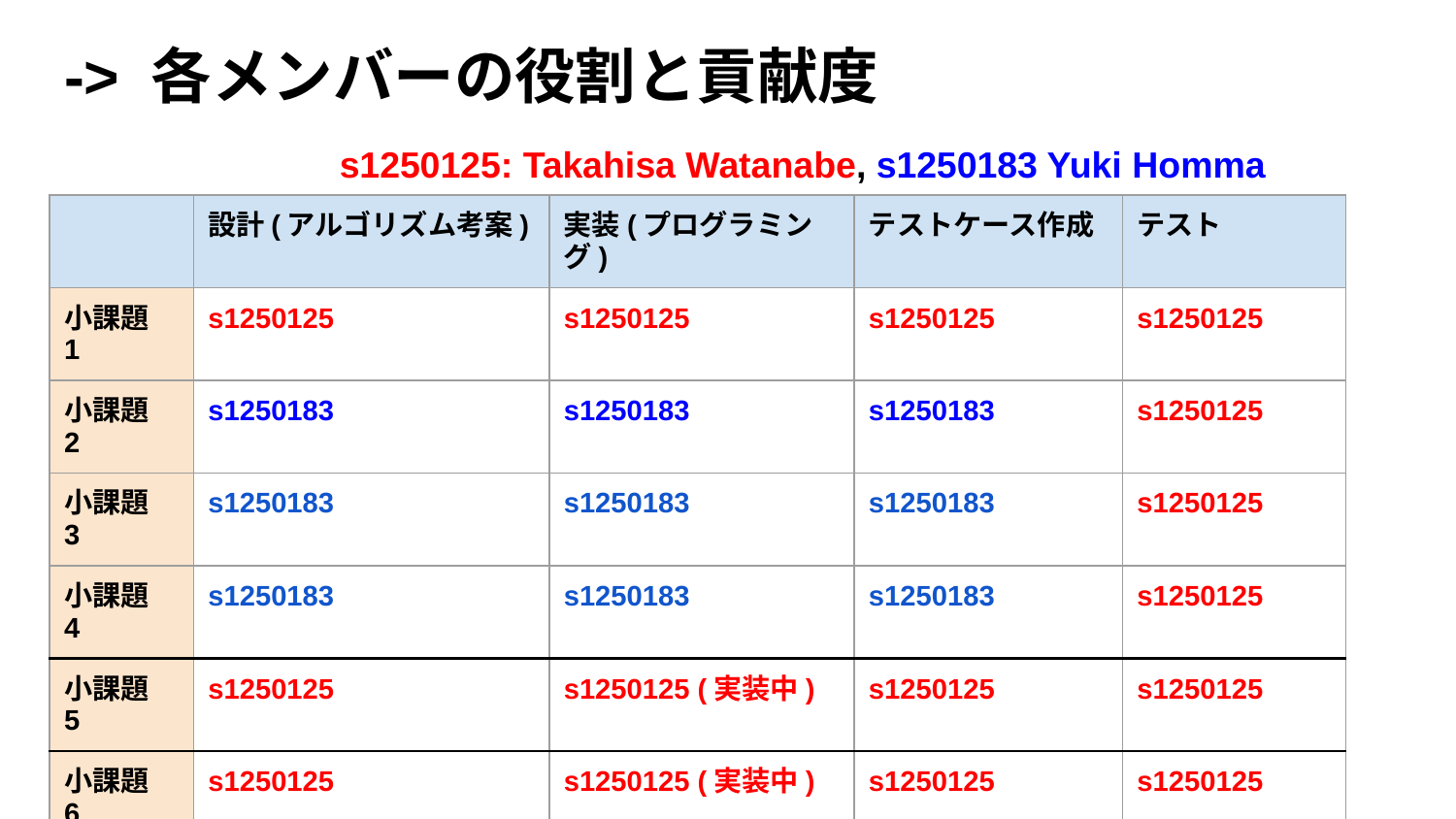

-> 各メンバーの役割と貢献度
s1250125: Takahisa Watanabe, s1250183 Yuki Homma
|  | 設計(アルゴリズム考案) | 実装(プログラミング) | テストケース作成 | テスト |
| --- | --- | --- | --- | --- |
| 小課題 1 | s1250125 | s1250125 | s1250125 | s1250125 |
| 小課題 2 | s1250183 | s1250183 | s1250183 | s1250125 |
| 小課題 3 | s1250183 | s1250183 | s1250183 | s1250125 |
| 小課題 4 | s1250183 | s1250183 | s1250183 | s1250125 |
| 小課題 5 | s1250125 | s1250125 (実装中) | s1250125 | s1250125 |
| 小課題 6 | s1250125 | s1250125 (実装中) | s1250125 | s1250125 |
| 小課題 7 | s1250183 | s1250183 | s1250183 | s1250183 |
| 小課題 8 | s1250183 | s1250183 (実装中) | s1250183 | s1250183 |